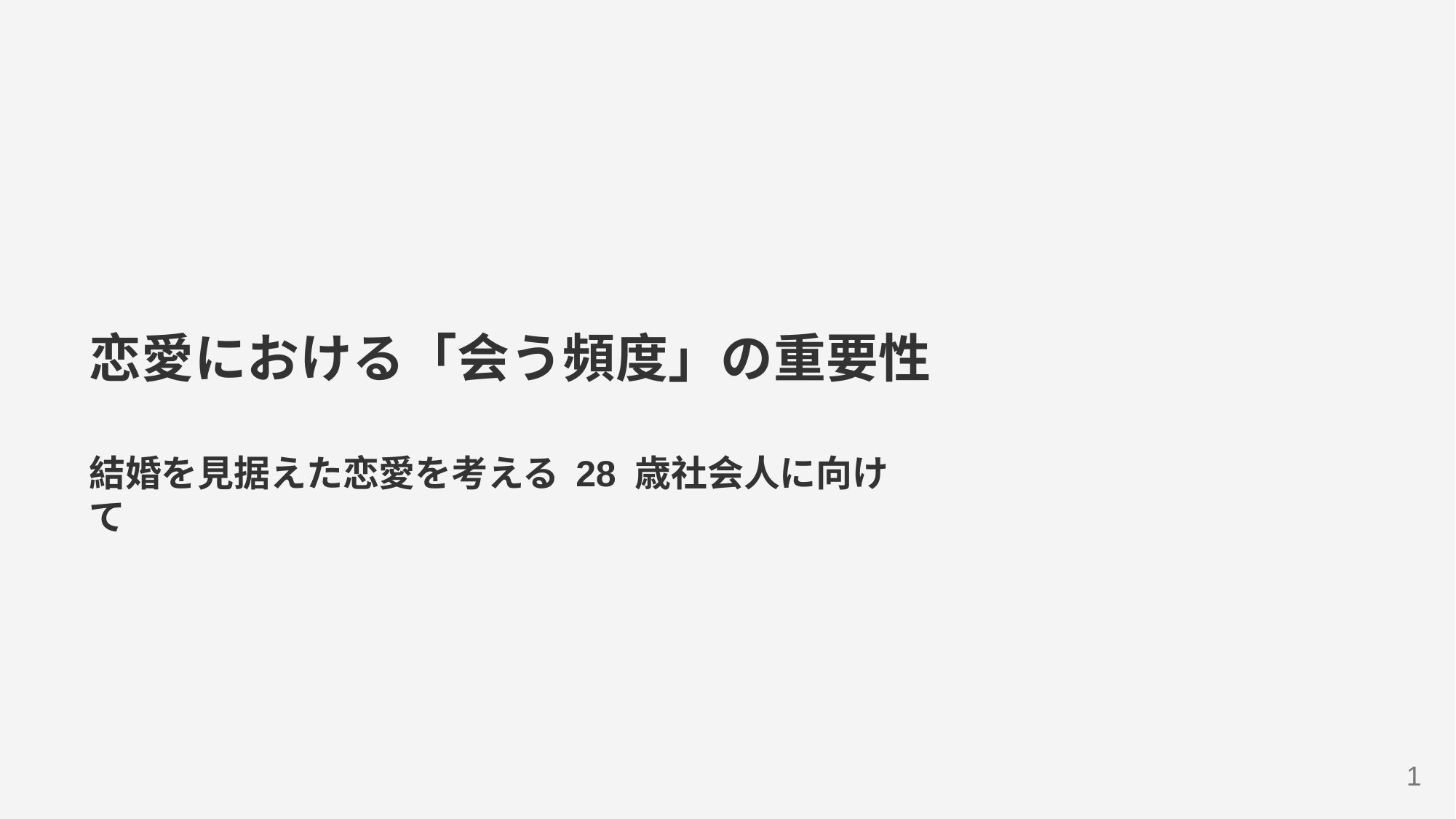

恋愛における「会う頻度」の重要性
結婚を⾒据えた恋愛を考える 28 歳社会⼈に向けて
1